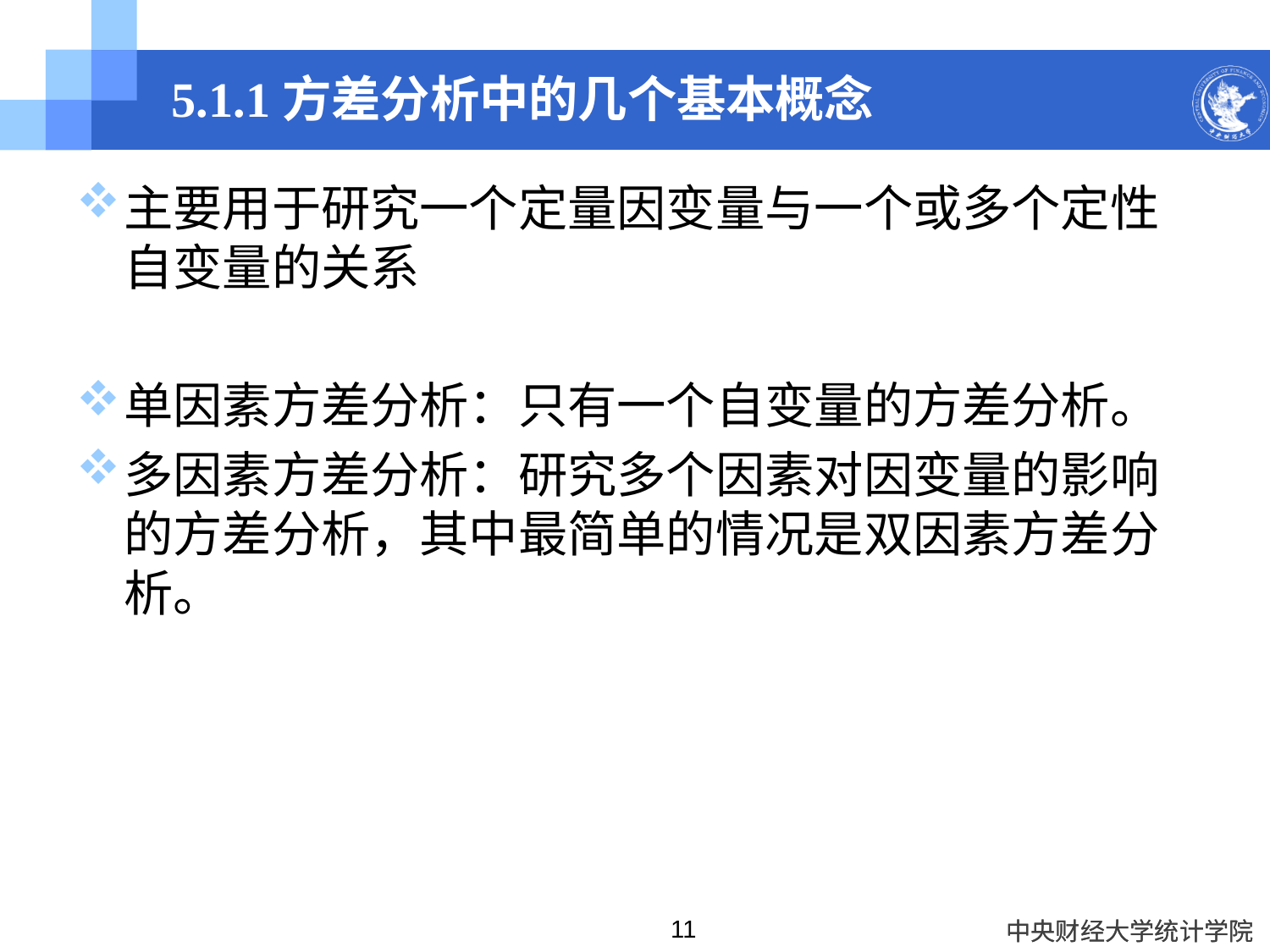

# 5.1.1方差分析中的几个基本概念
主要用于研究一个定量因变量与一个或多个定性自变量的关系

单因素方差分析：只有一个自变量的方差分析。
多因素方差分析：研究多个因素对因变量的影响的方差分析，其中最简单的情况是双因素方差分析。
11